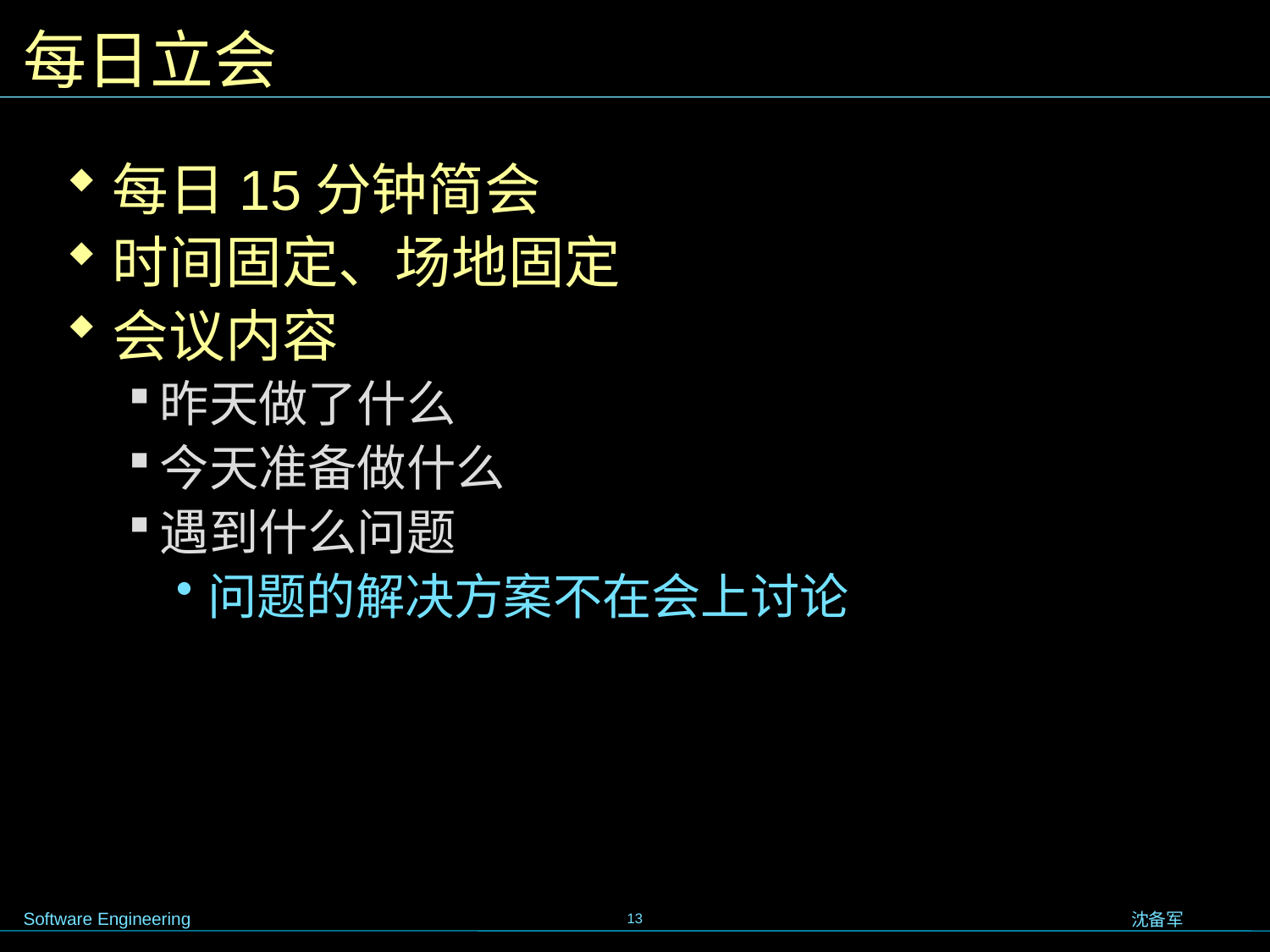

# 每日立会
每日15分钟简会
时间固定、场地固定
会议内容
昨天做了什么
今天准备做什么
遇到什么问题
问题的解决方案不在会上讨论